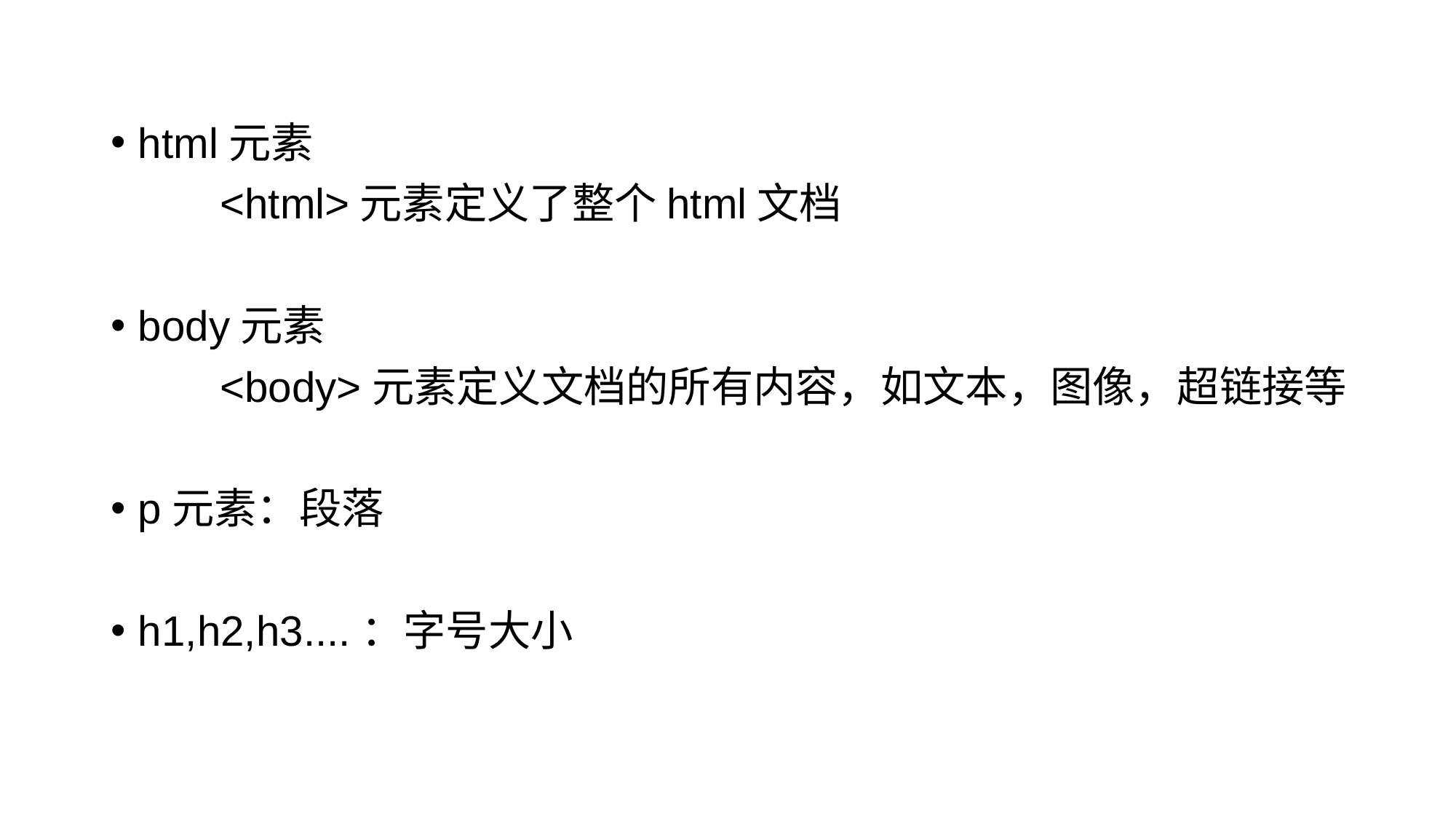

html元素
	<html>元素定义了整个html文档

body元素
	<body>元素定义文档的所有内容，如文本，图像，超链接等

p元素：段落

h1,h2,h3....：字号大小